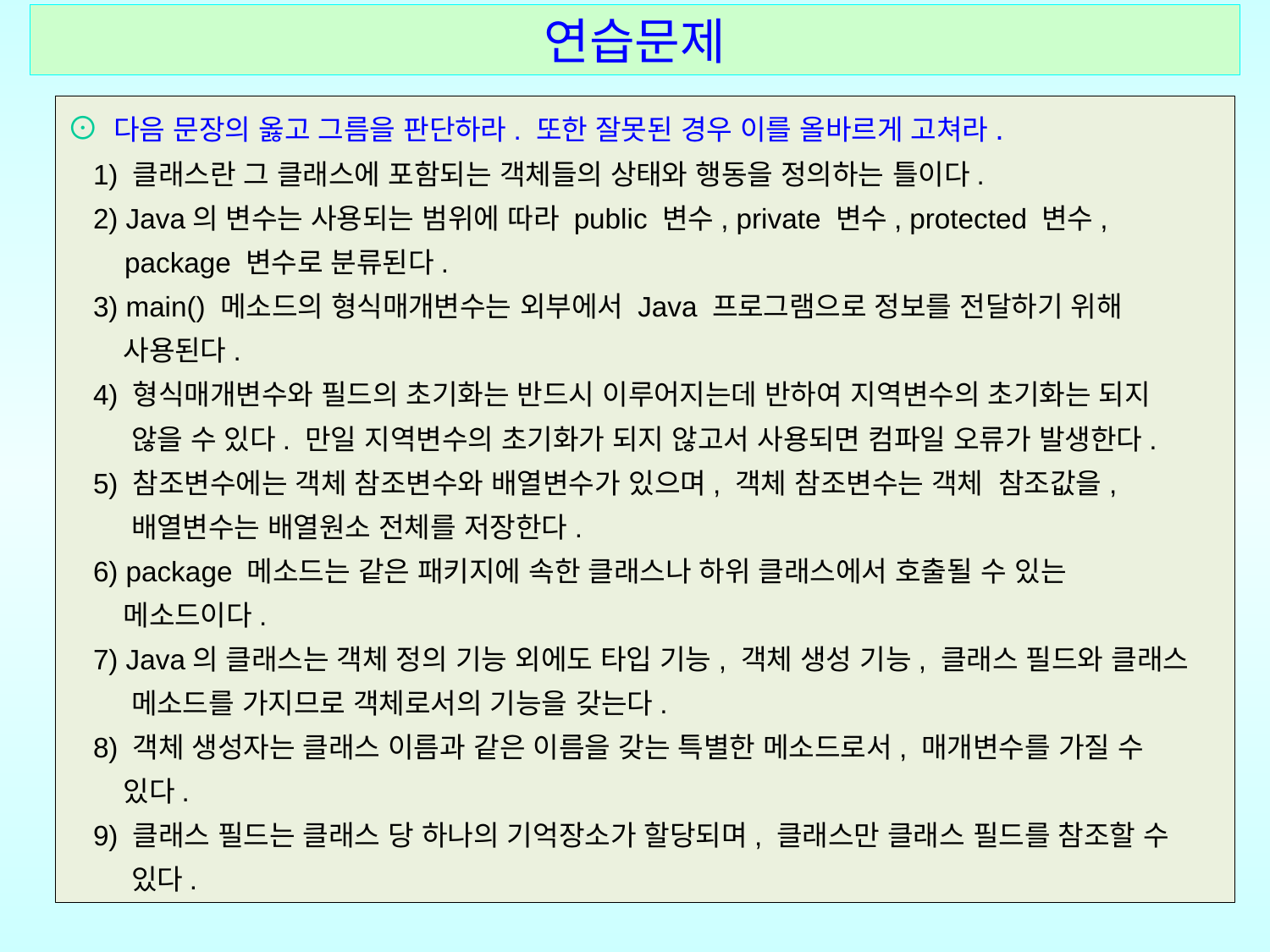

# 연습문제
⊙ 다음 문장의 옳고 그름을 판단하라. 또한 잘못된 경우 이를 올바르게 고쳐라.
  1) 클래스란 그 클래스에 포함되는 객체들의 상태와 행동을 정의하는 틀이다.
  2) Java의 변수는 사용되는 범위에 따라 public 변수, private 변수, protected 변수,
      package 변수로 분류된다.
  3) main() 메소드의 형식매개변수는 외부에서 Java 프로그램으로 정보를 전달하기 위해
     사용된다.
  4) 형식매개변수와 필드의 초기화는 반드시 이루어지는데 반하여 지역변수의 초기화는 되지
      않을 수 있다. 만일 지역변수의 초기화가 되지 않고서 사용되면 컴파일 오류가 발생한다.
  5) 참조변수에는 객체 참조변수와 배열변수가 있으며, 객체 참조변수는 객체  참조값을,
      배열변수는 배열원소 전체를 저장한다.
  6) package 메소드는 같은 패키지에 속한 클래스나 하위 클래스에서 호출될 수 있는
     메소드이다.
  7) Java의 클래스는 객체 정의 기능 외에도 타입 기능, 객체 생성 기능, 클래스 필드와 클래스
      메소드를 가지므로 객체로서의 기능을 갖는다.
  8) 객체 생성자는 클래스 이름과 같은 이름을 갖는 특별한 메소드로서, 매개변수를 가질 수
     있다.
  9) 클래스 필드는 클래스 당 하나의 기억장소가 할당되며, 클래스만 클래스 필드를 참조할 수
      있다.